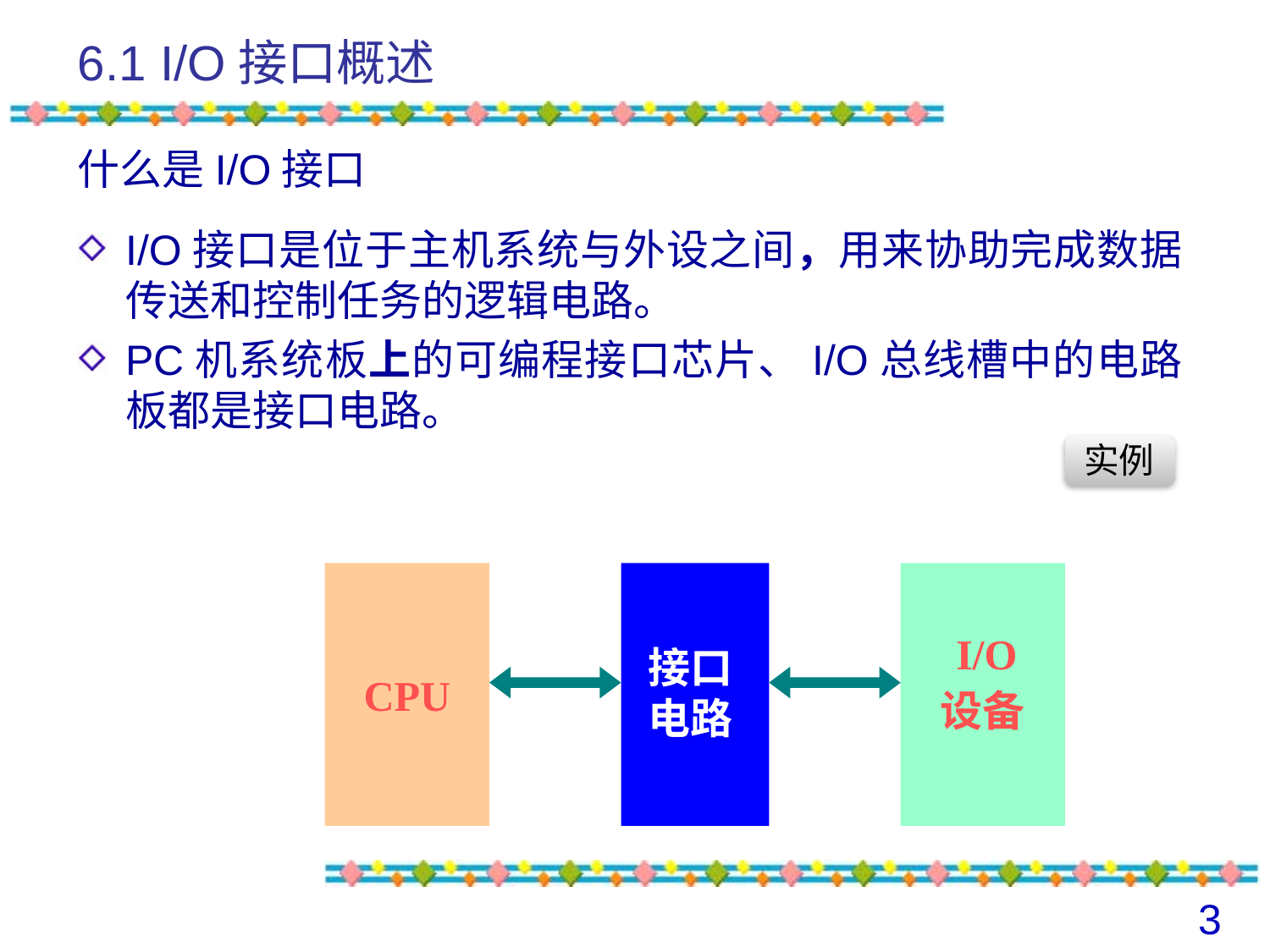

# 6.1 I/O接口概述
什么是I/O接口
I/O接口是位于主机系统与外设之间，用来协助完成数据传送和控制任务的逻辑电路。
PC机系统板上的可编程接口芯片、I/O总线槽中的电路板都是接口电路。
 实例
CPU
接口
电路

 I/O
设备